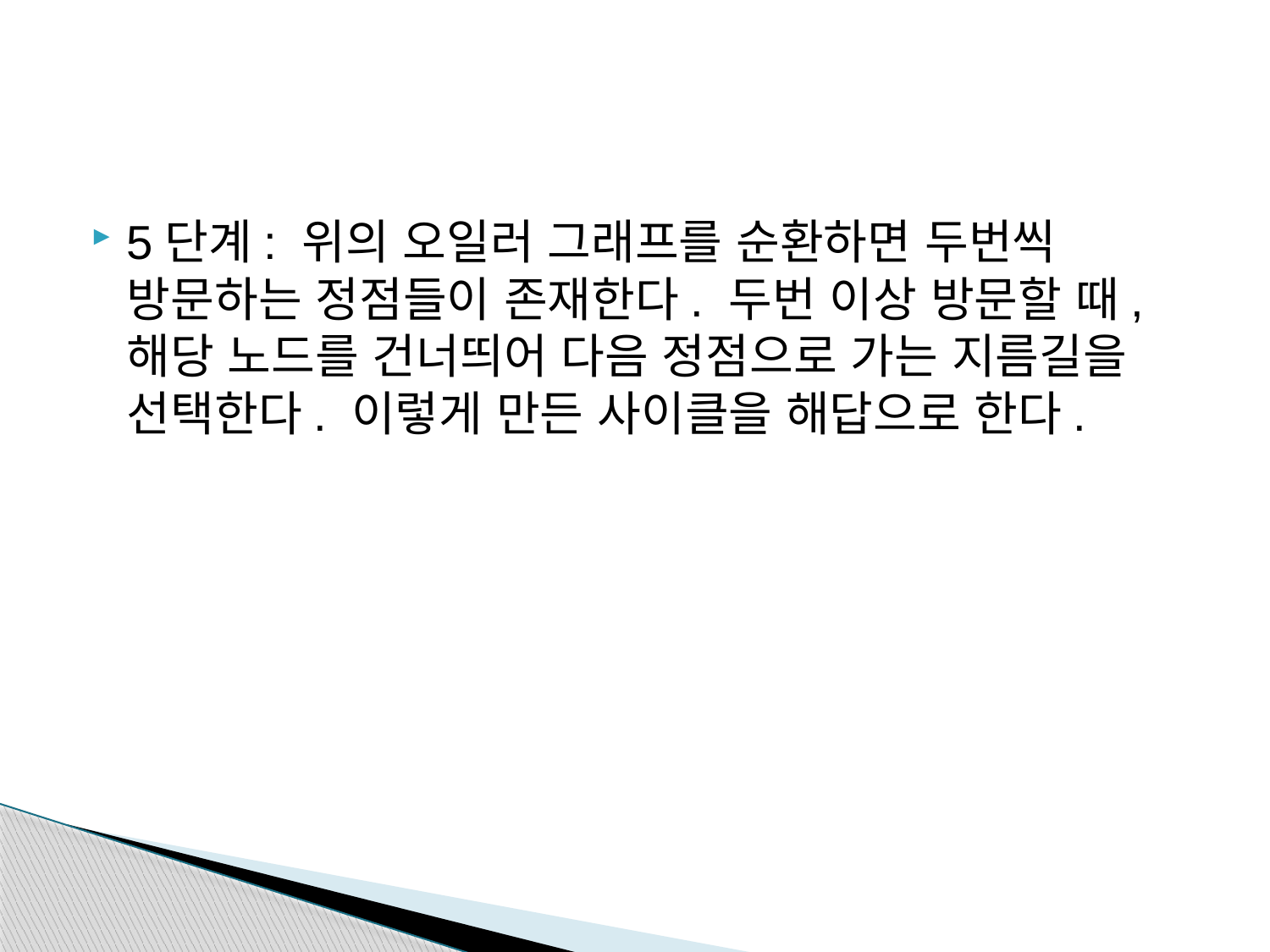

#
5단계: 위의 오일러 그래프를 순환하면 두번씩 방문하는 정점들이 존재한다. 두번 이상 방문할 때, 해당 노드를 건너띄어 다음 정점으로 가는 지름길을 선택한다. 이렇게 만든 사이클을 해답으로 한다.